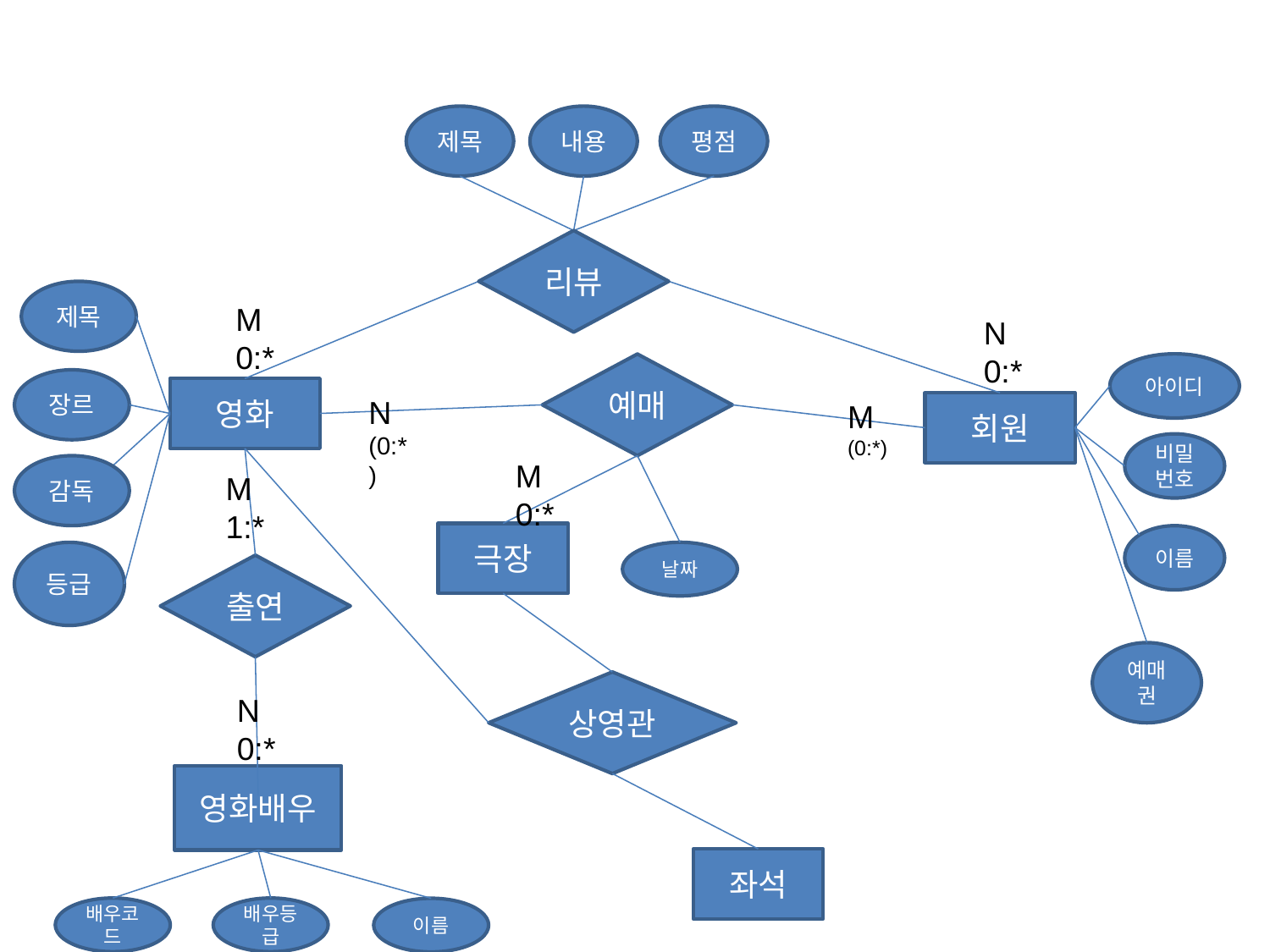

제목
내용
평점
리뷰
제목
M
0:*
N
0:*
아이디
예매
장르
영화
N
(0:*)
M
(0:*)
회원
비밀번호
M
0:*
감독
M
1:*
극장
이름
등급
날짜
출연
예매권
상영관
N
0:*
영화배우
좌석
배우등급
배우코드
이름